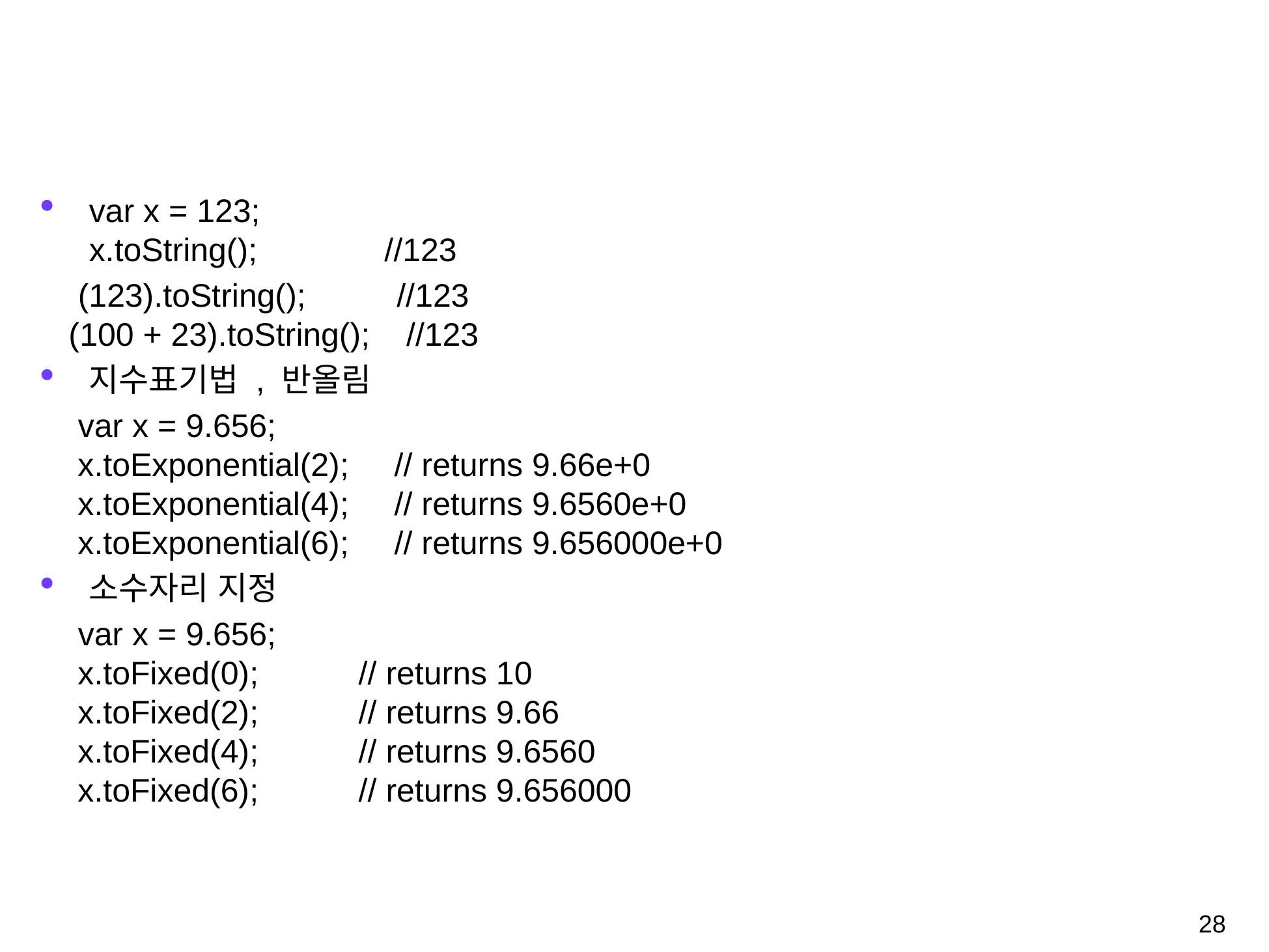

#
var x = 123;
x.toString();              //123
    (123).toString();          //123
   (100 + 23).toString();    //123
지수표기법 , 반올림
    var x = 9.656;
    x.toExponential(2);     // returns 9.66e+0
    x.toExponential(4);     // returns 9.6560e+0
    x.toExponential(6);     // returns 9.656000e+0
소수자리 지정
    var x = 9.656;
    x.toFixed(0);           // returns 10
    x.toFixed(2);           // returns 9.66
    x.toFixed(4);           // returns 9.6560
    x.toFixed(6);           // returns 9.656000
28